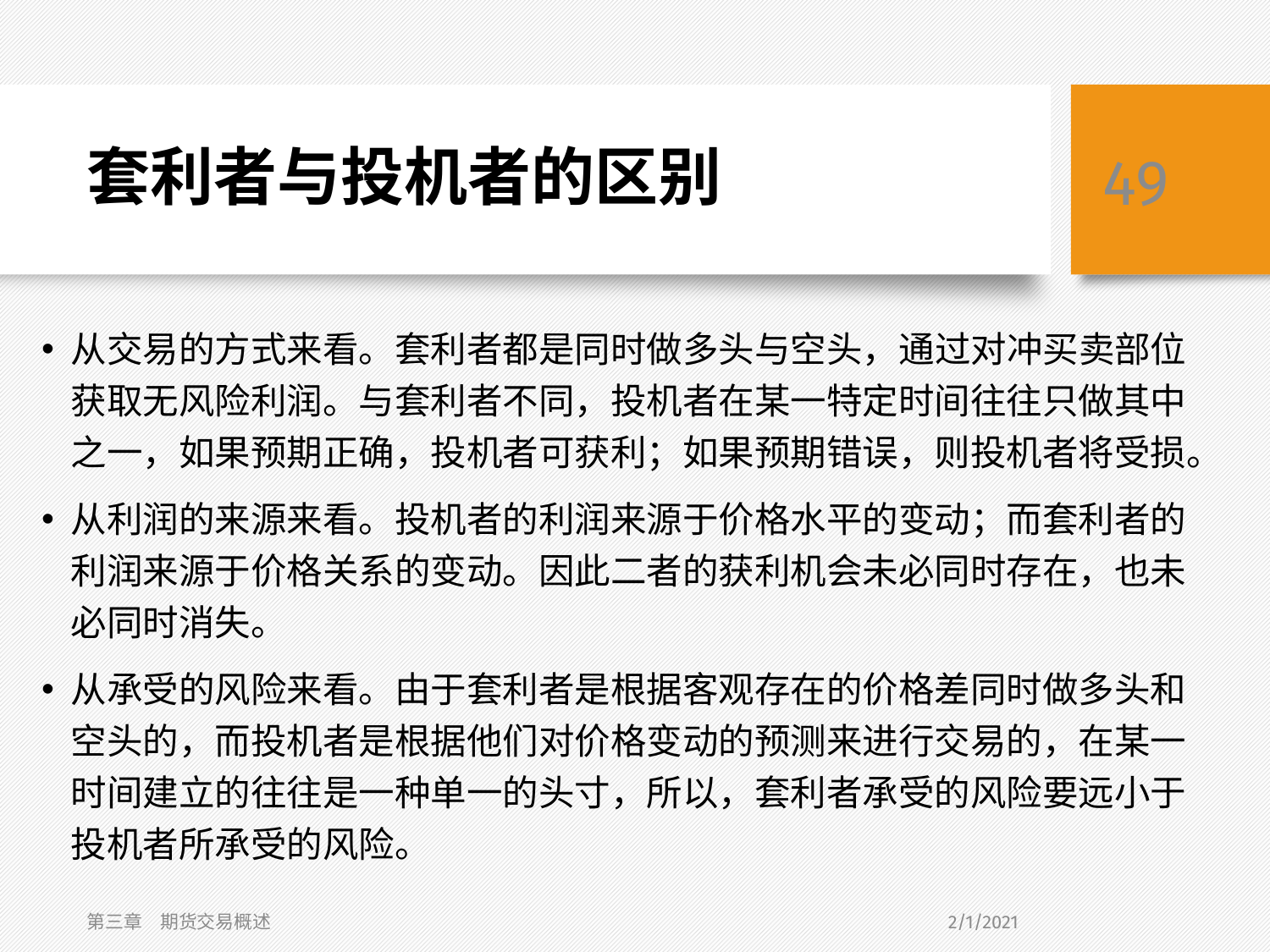

# 套利者与投机者的区别
49
从交易的方式来看。套利者都是同时做多头与空头，通过对冲买卖部位获取无风险利润。与套利者不同，投机者在某一特定时间往往只做其中之一，如果预期正确，投机者可获利；如果预期错误，则投机者将受损。
从利润的来源来看。投机者的利润来源于价格水平的变动；而套利者的利润来源于价格关系的变动。因此二者的获利机会未必同时存在，也未必同时消失。
从承受的风险来看。由于套利者是根据客观存在的价格差同时做多头和空头的，而投机者是根据他们对价格变动的预测来进行交易的，在某一时间建立的往往是一种单一的头寸，所以，套利者承受的风险要远小于投机者所承受的风险。

2/1/2021
第三章　期货交易概述